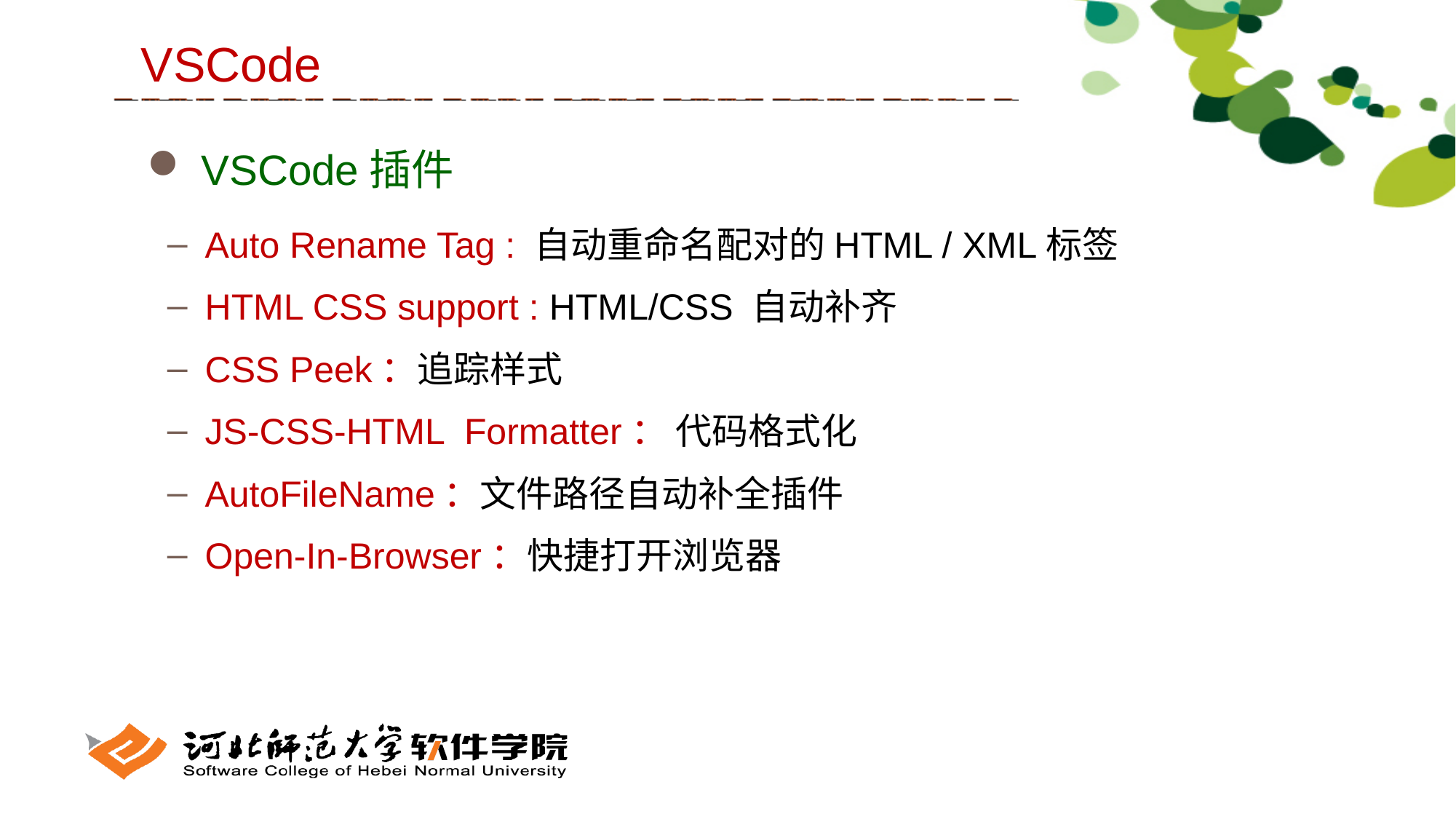

VSCode
 VSCode插件
 Auto Rename Tag : 自动重命名配对的HTML / XML标签
 HTML CSS support : HTML/CSS 自动补齐
 CSS Peek：追踪样式
 JS-CSS-HTML  Formatter： 代码格式化
 AutoFileName：文件路径自动补全插件
 Open-In-Browser：快捷打开浏览器